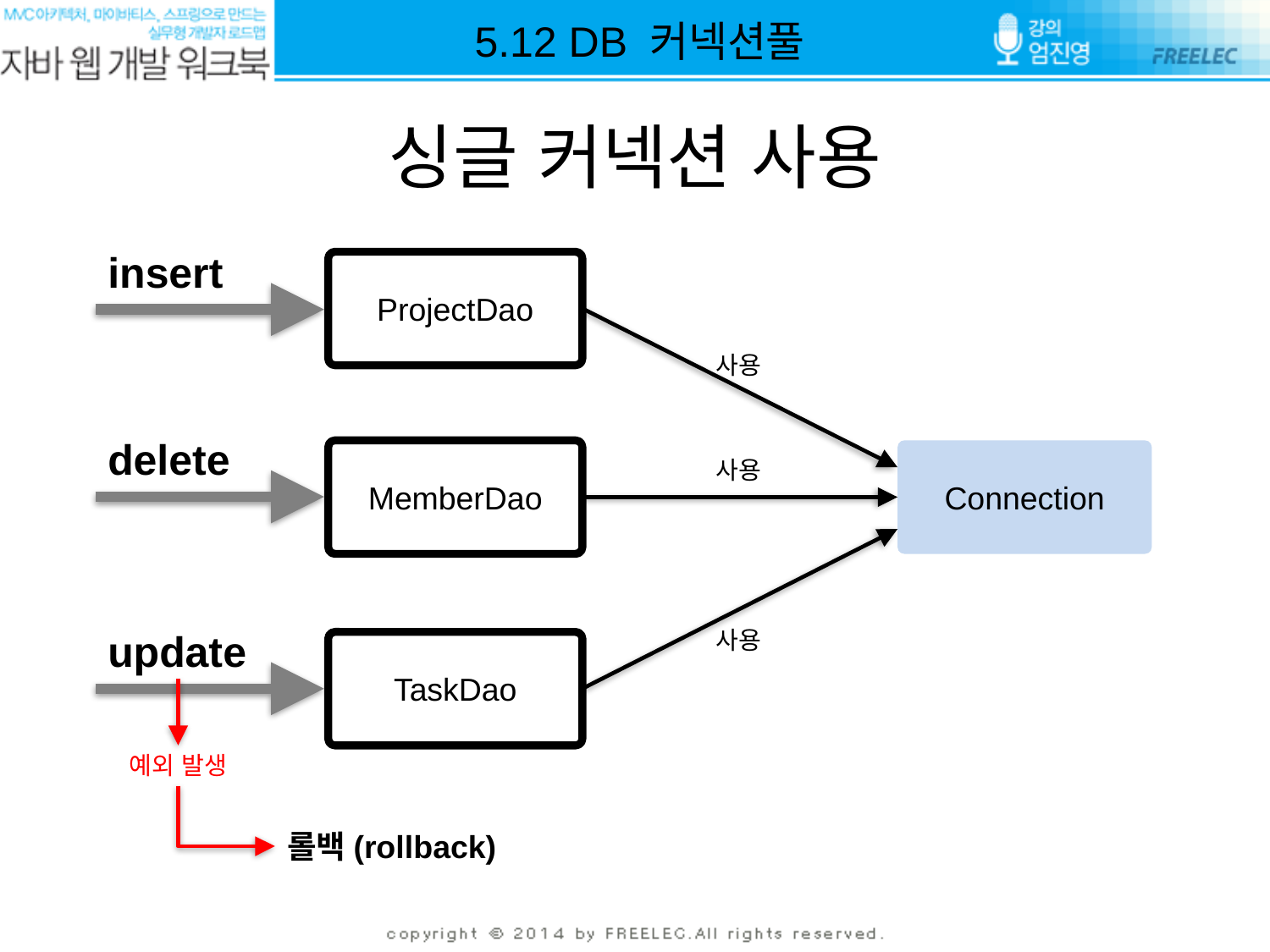

5.12 DB 커넥션풀
싱글 커넥션 사용
insert
ProjectDao

사용
delete
MemberDao

Connection
사용
사용
update
TaskDao

예외 발생
롤백(rollback)